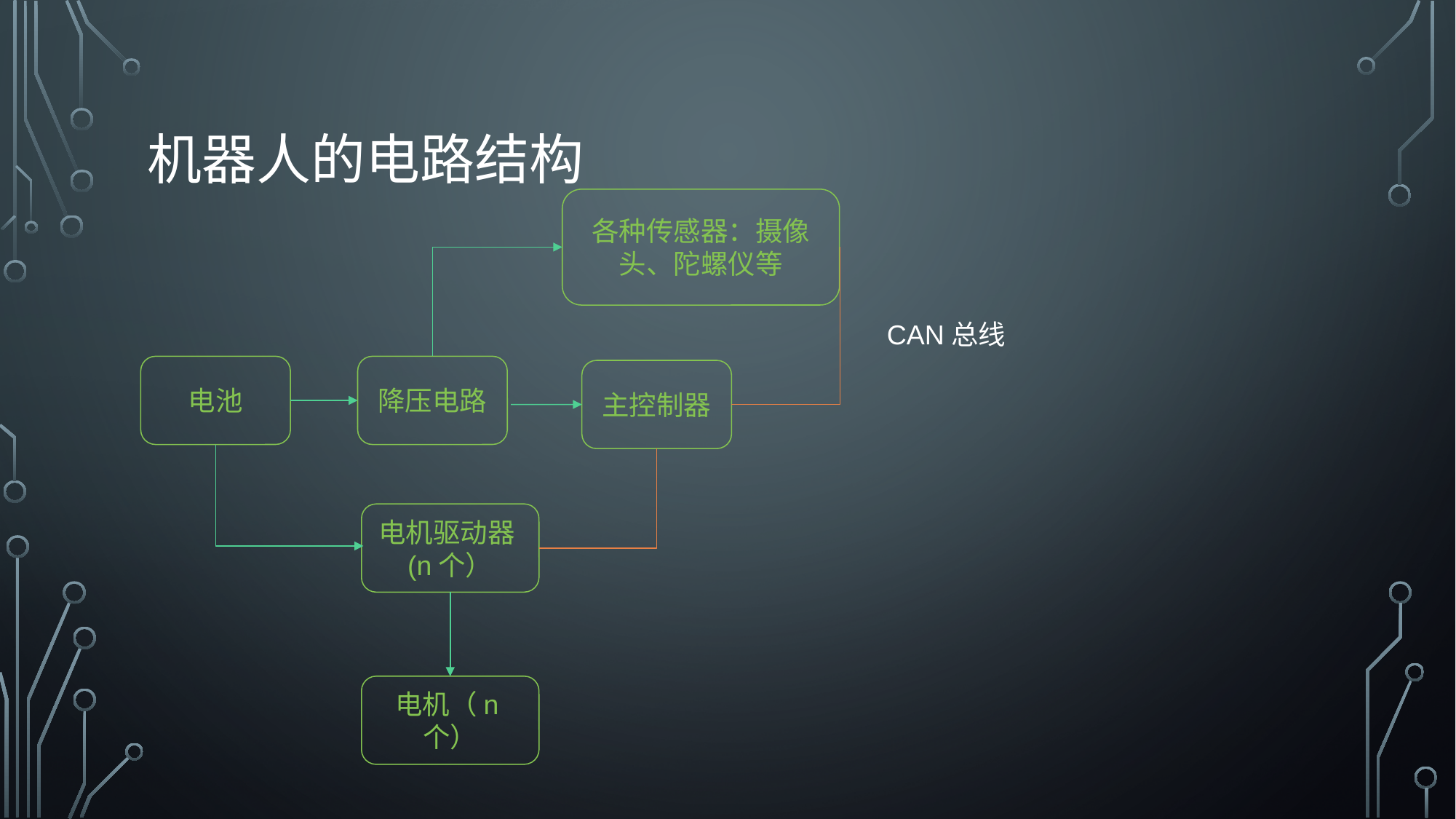

# 机器人的电路结构
各种传感器：摄像头、陀螺仪等

CAN总线
降压电路
电池
主控制器
电机驱动器(n个）
电机（n个）